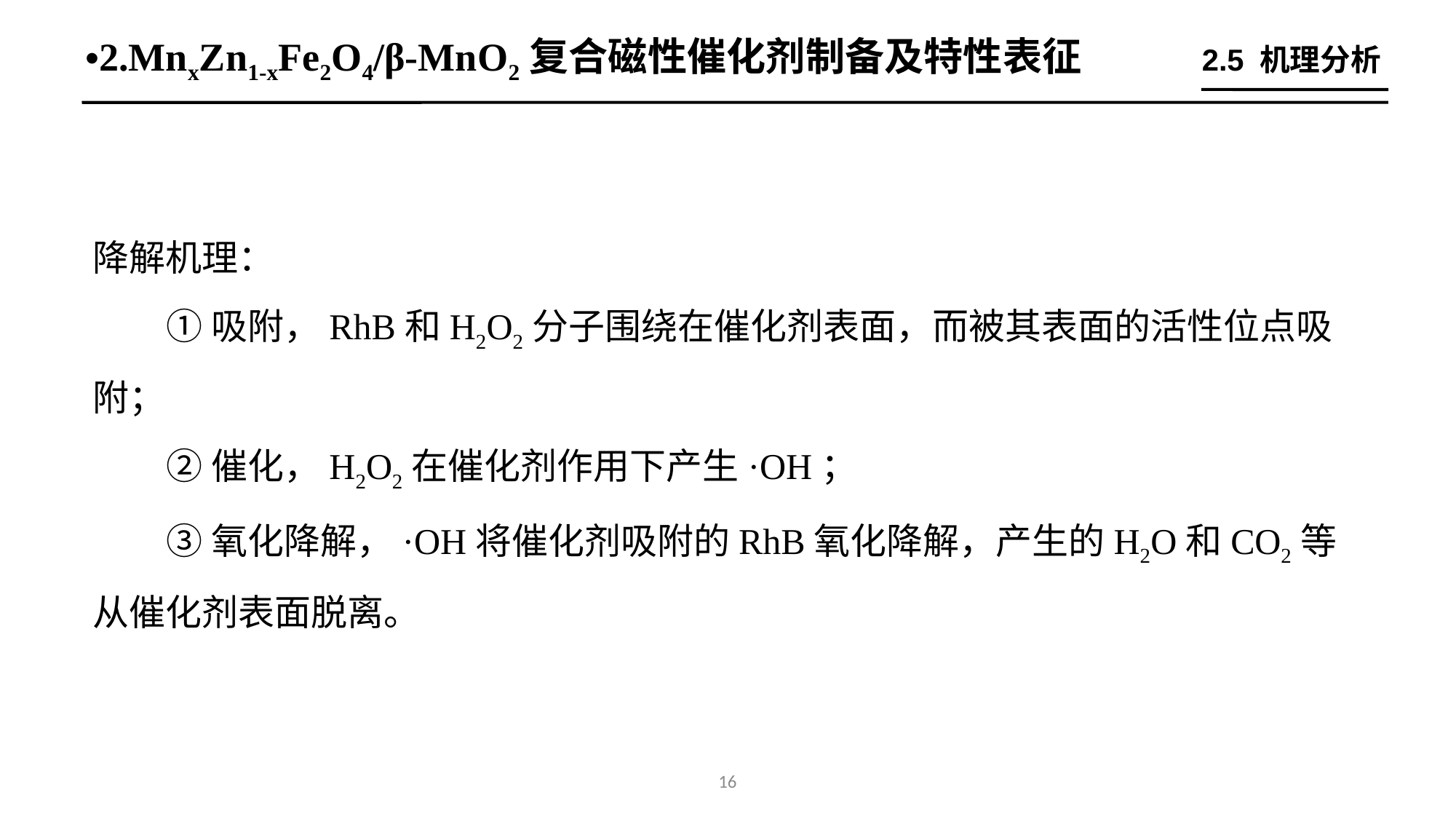

2.MnxZn1-xFe2O4/β-MnO2复合磁性催化剂制备及特性表征
2.5 机理分析

降解机理：
         ①吸附，RhB和H2O2分子围绕在催化剂表面，而被其表面的活性位点吸附；
         ②催化，H2O2在催化剂作用下产生·OH；
         ③氧化降解，·OH将催化剂吸附的RhB氧化降解，产生的H2O和CO2等从催化剂表面脱离。
16